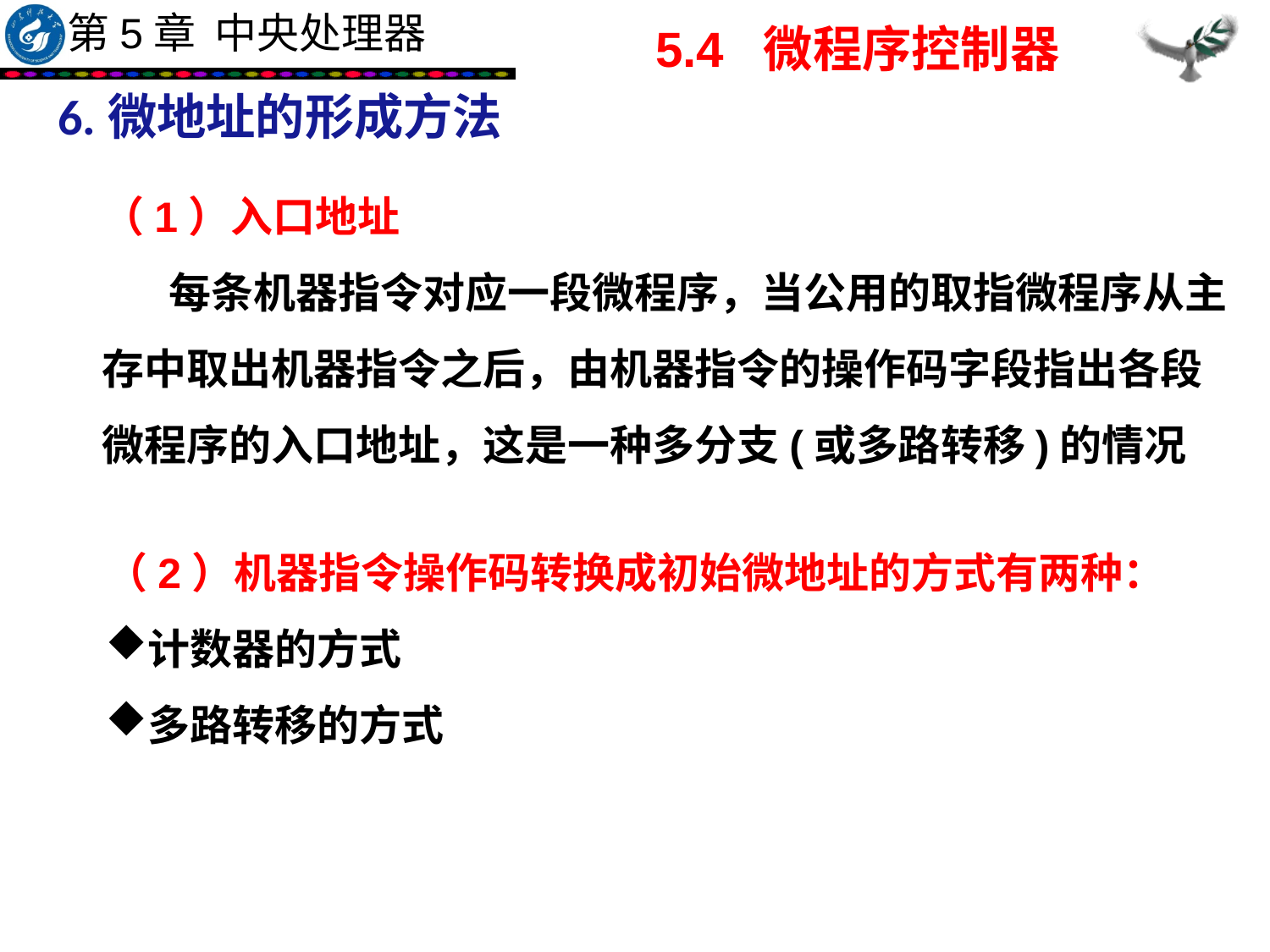

5.4  微程序控制器
6.微地址的形成方法
（1）入口地址
      每条机器指令对应一段微程序，当公用的取指微程序从主存中取出机器指令之后，由机器指令的操作码字段指出各段微程序的入口地址，这是一种多分支(或多路转移)的情况
（2）机器指令操作码转换成初始微地址的方式有两种：
计数器的方式
多路转移的方式